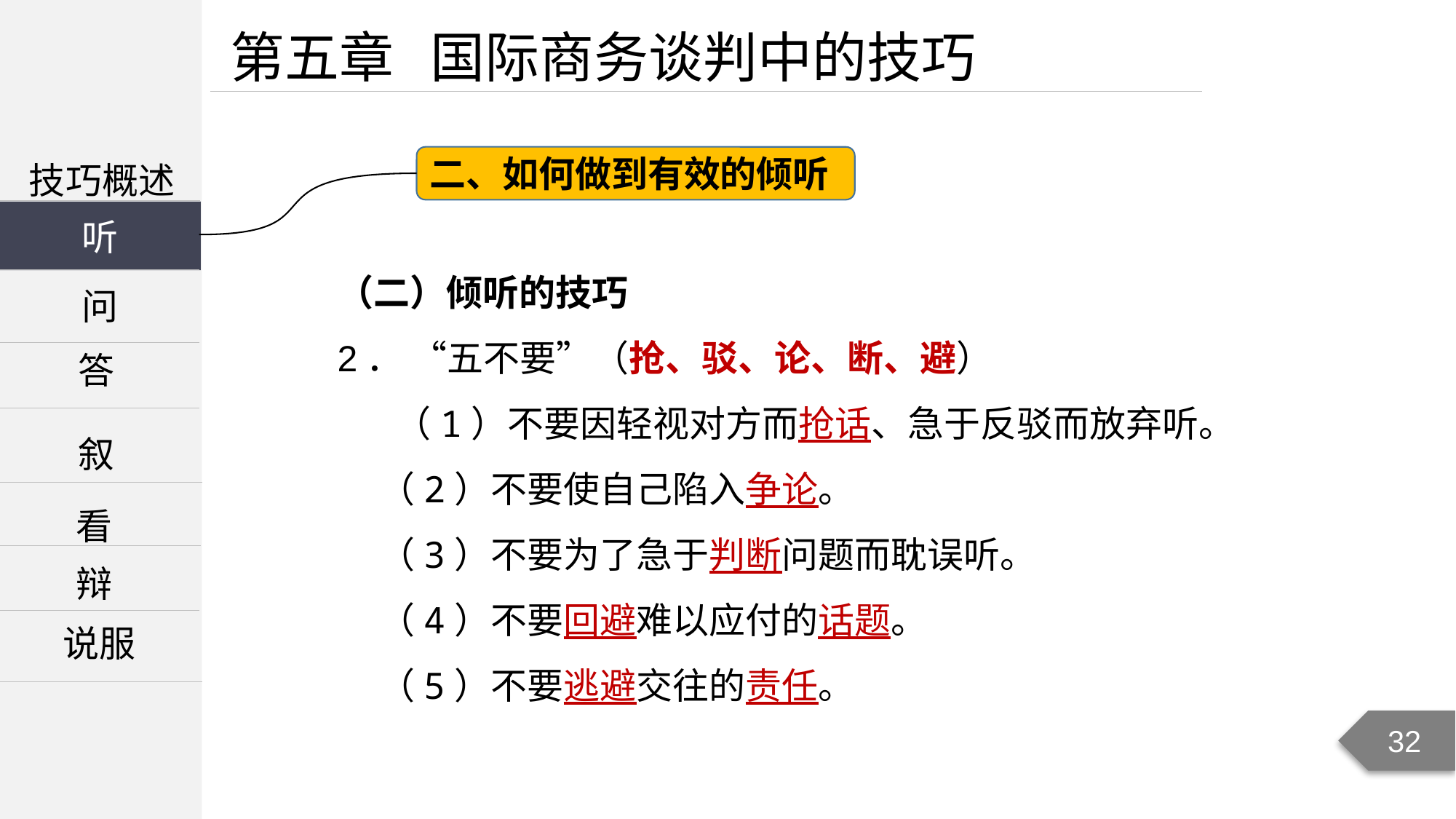

第五章   国际商务谈判中的技巧
技巧概述
二、如何做到有效的倾听
听
听
（二）倾听的技巧
2． “五不要”（抢、驳、论、断、避）
      （1）不要因轻视对方而抢话、急于反驳而放弃听。
    （2）不要使自己陷入争论。
    （3）不要为了急于判断问题而耽误听。
    （4）不要回避难以应付的话题。
    （5）不要逃避交往的责任。
问
答
叙
看
辩
说服
32